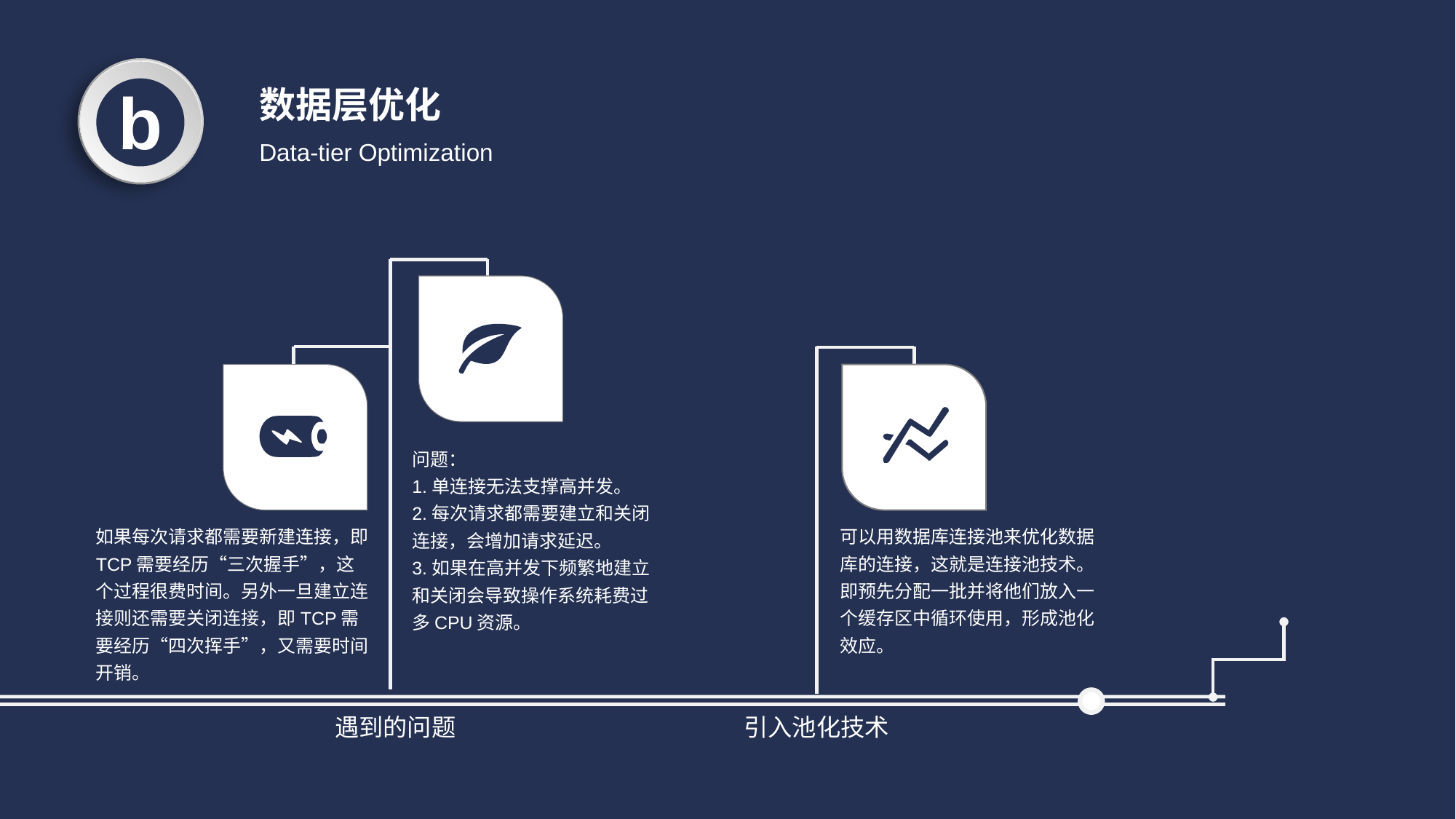

b
数据层优化
Data-tier Optimization

问题：
1.单连接无法支撑高并发。
2.每次请求都需要建立和关闭连接，会增加请求延迟。
3.如果在高并发下频繁地建立和关闭会导致操作系统耗费过多CPU资源。
如果每次请求都需要新建连接，即TCP需要经历“三次握手”，这个过程很费时间。另外一旦建立连接则还需要关闭连接，即TCP需要经历“四次挥手”，又需要时间开销。
可以用数据库连接池来优化数据库的连接，这就是连接池技术。
即预先分配一批并将他们放入一个缓存区中循环使用，形成池化效应。

遇到的问题
引入池化技术